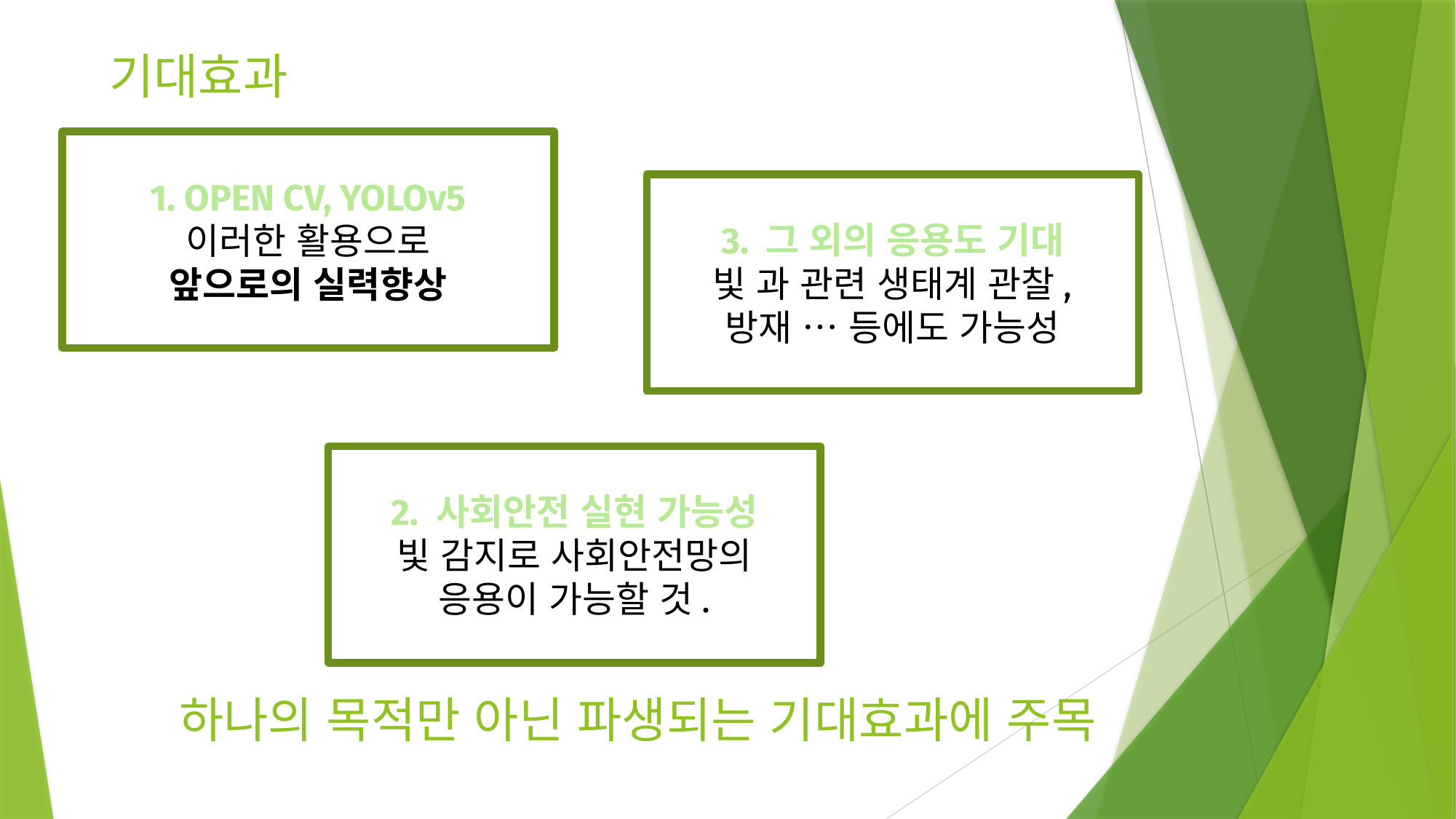

기대효과
1. OPEN CV, YOLOv5
이러한 활용으로
앞으로의 실력향상
3. 그 외의 응용도 기대
빛 과 관련 생태계 관찰,
방재 … 등에도 가능성
2. 사회안전 실현 가능성
빛 감지로 사회안전망의
응용이 가능할 것.
하나의 목적만 아닌 파생되는 기대효과에 주목